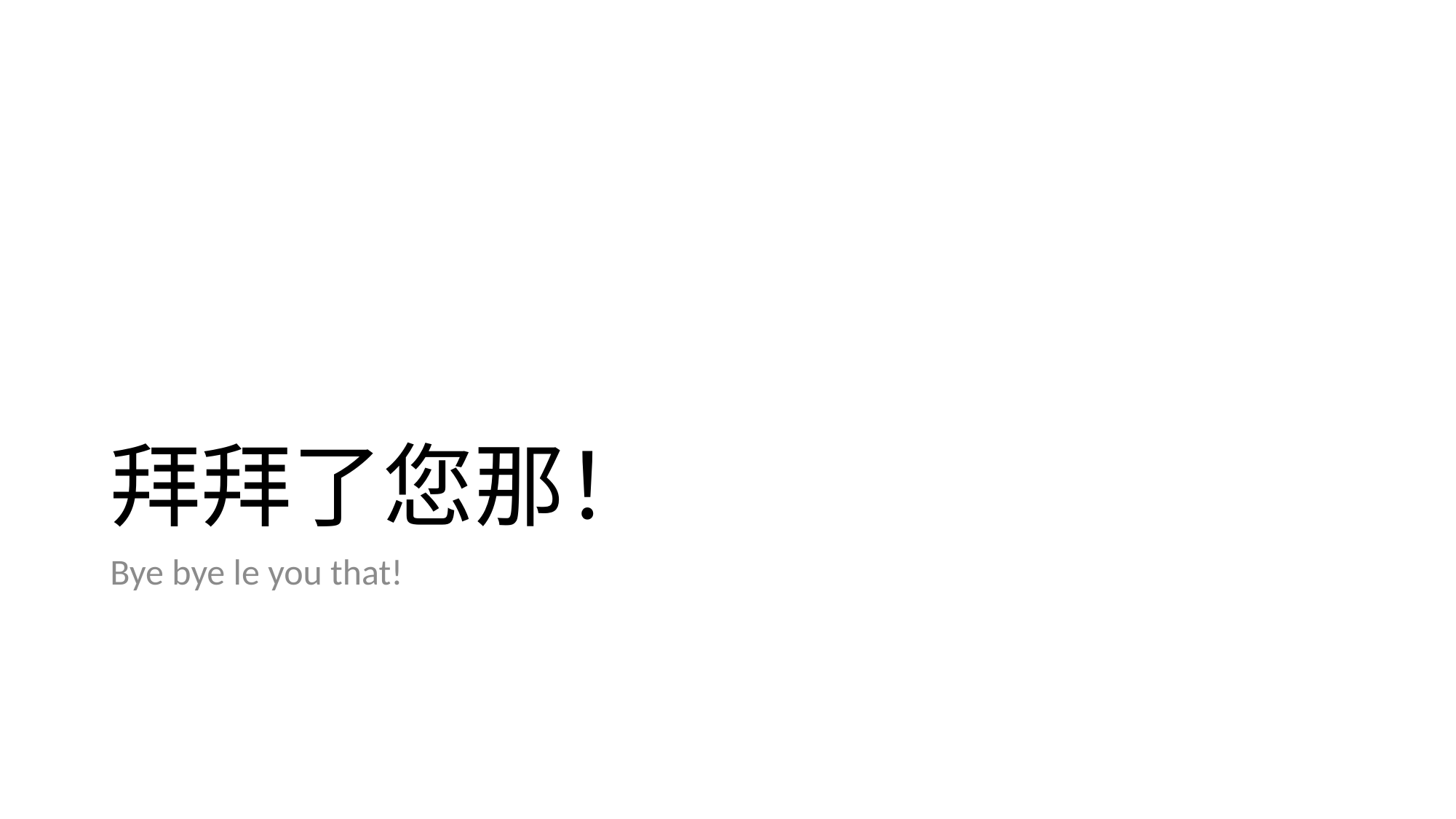

# 拜拜了您那！
Bye bye le you that!